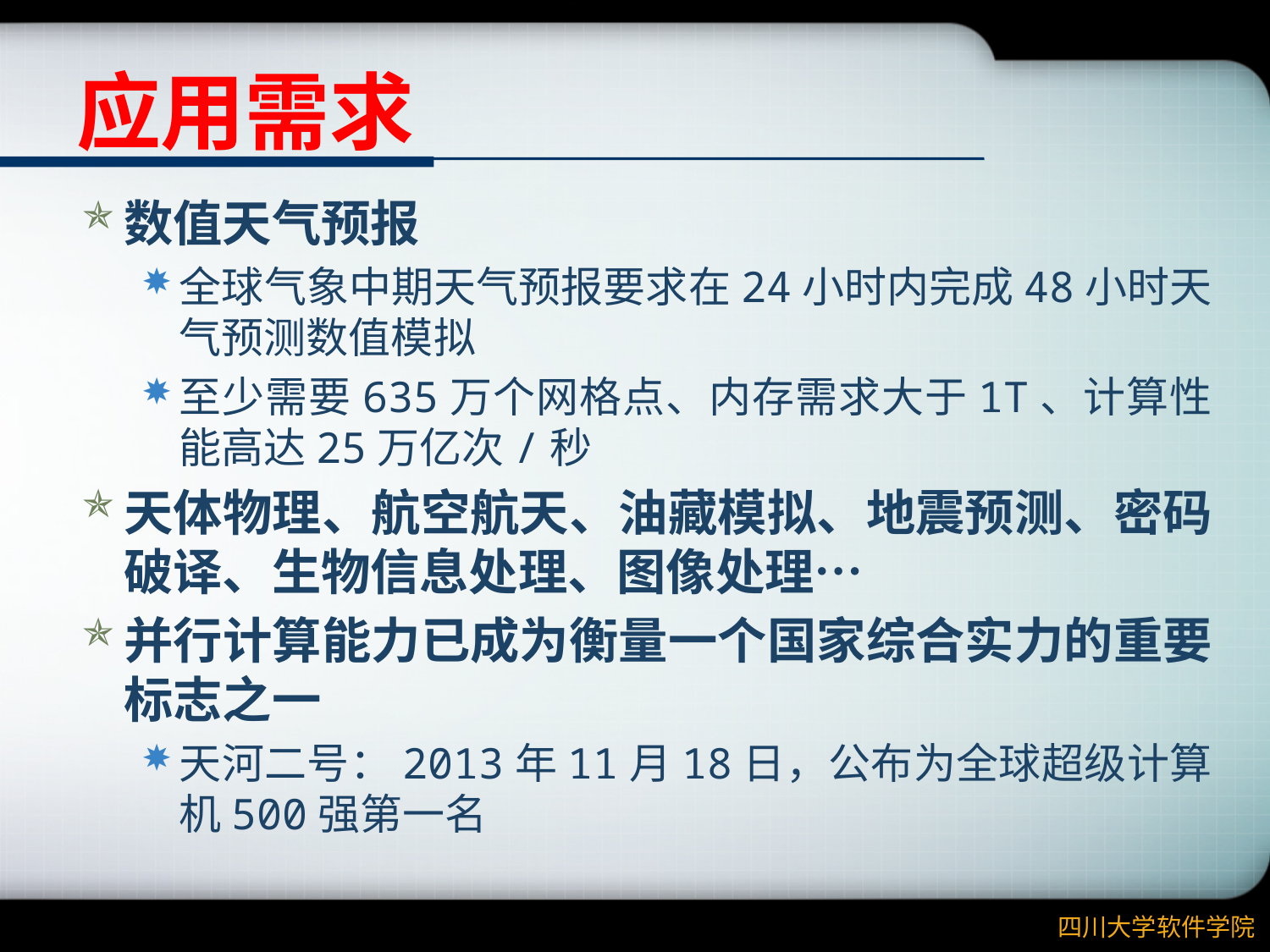

# 应用需求
数值天气预报
全球气象中期天气预报要求在24小时内完成48小时天气预测数值模拟
至少需要635万个网格点、内存需求大于1T、计算性能高达25万亿次/秒
天体物理、航空航天、油藏模拟、地震预测、密码破译、生物信息处理、图像处理…
并行计算能力已成为衡量一个国家综合实力的重要标志之一
天河二号：2013年11月18日，公布为全球超级计算机500强第一名